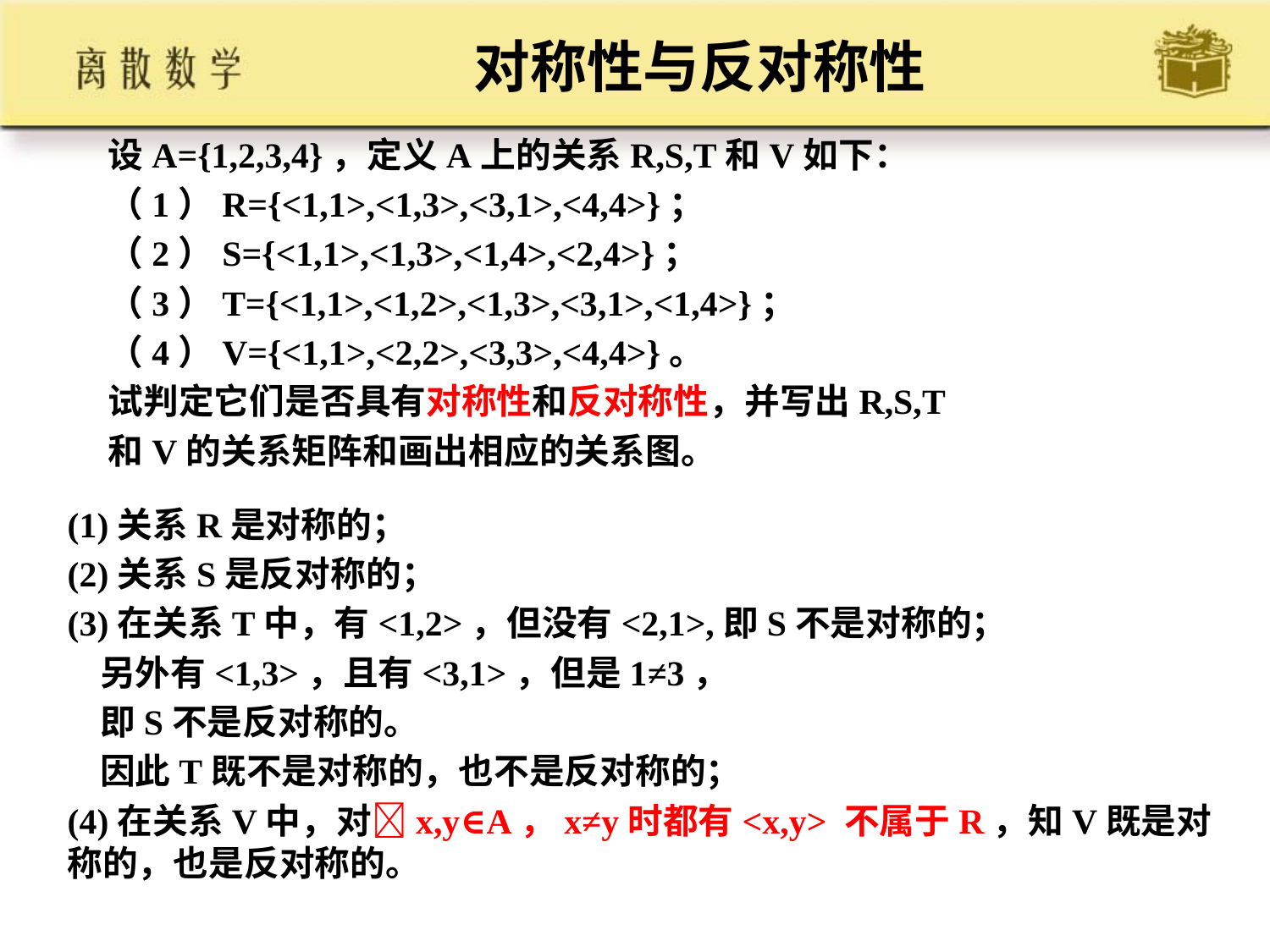

# 对称性与反对称性
设A={1,2,3,4}，定义A上的关系R,S,T和V如下：
（1）R={<1,1>,<1,3>,<3,1>,<4,4>}；
（2）S={<1,1>,<1,3>,<1,4>,<2,4>}；
（3）T={<1,1>,<1,2>,<1,3>,<3,1>,<1,4>}；
（4）V={<1,1>,<2,2>,<3,3>,<4,4>}。
试判定它们是否具有对称性和反对称性，并写出R,S,T
和V的关系矩阵和画出相应的关系图。
(1)关系R是对称的；
(2)关系S是反对称的；
(3)在关系T中，有<1,2>，但没有<2,1>,即S不是对称的；
   另外有<1,3>，且有<3,1>，但是1≠3，
   即S不是反对称的。
   因此T既不是对称的，也不是反对称的；
(4)在关系V中，对∀x,y∈A，x≠y时都有<x,y> 不属于R，知V既是对称的，也是反对称的。
42